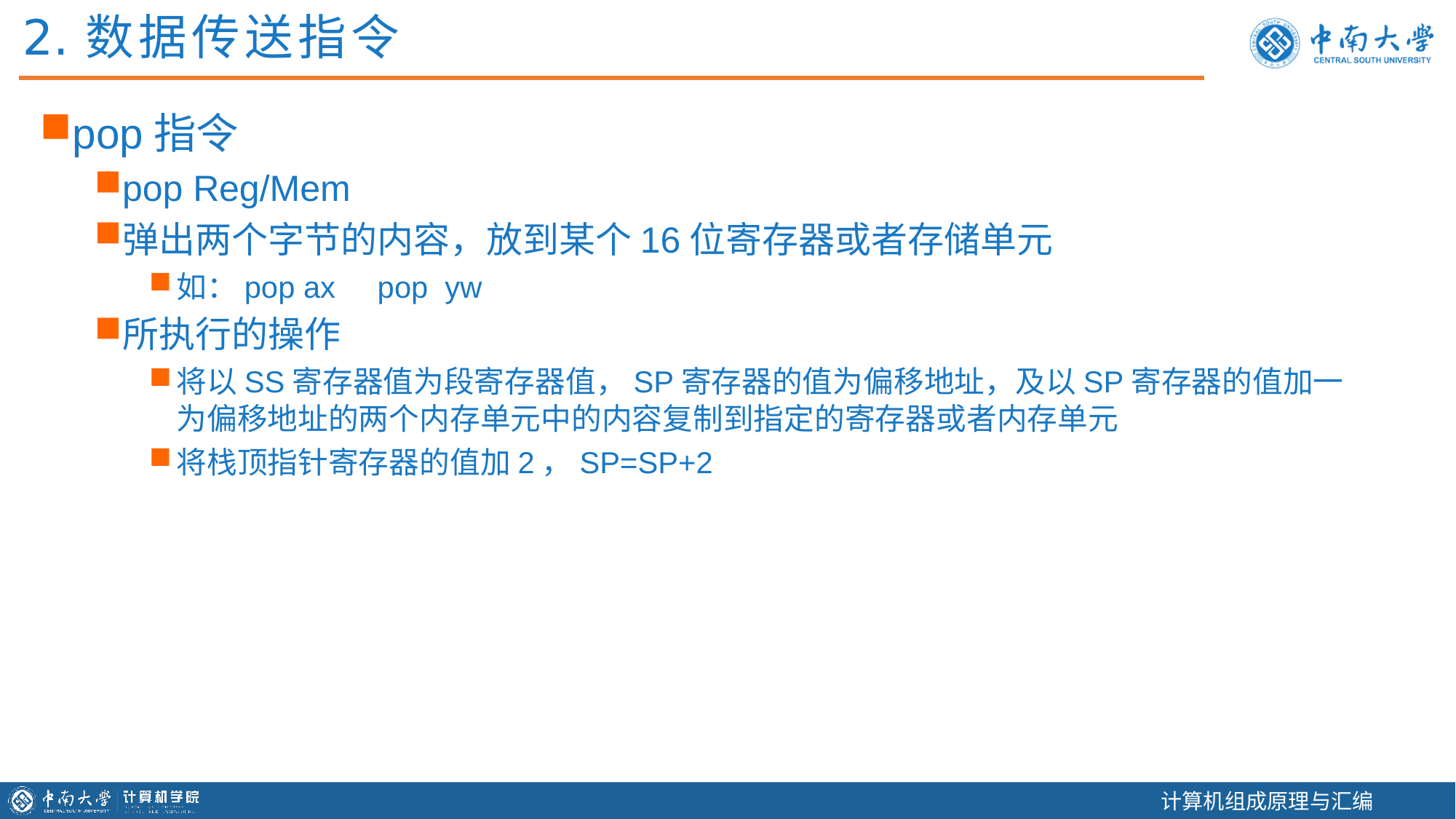

2.数据传送指令
pop指令
pop Reg/Mem
弹出两个字节的内容，放到某个16位寄存器或者存储单元
如：pop ax     pop  yw
所执行的操作
将以SS寄存器值为段寄存器值，SP寄存器的值为偏移地址，及以SP寄存器的值加一为偏移地址的两个内存单元中的内容复制到指定的寄存器或者内存单元
将栈顶指针寄存器的值加2，SP=SP+2
13